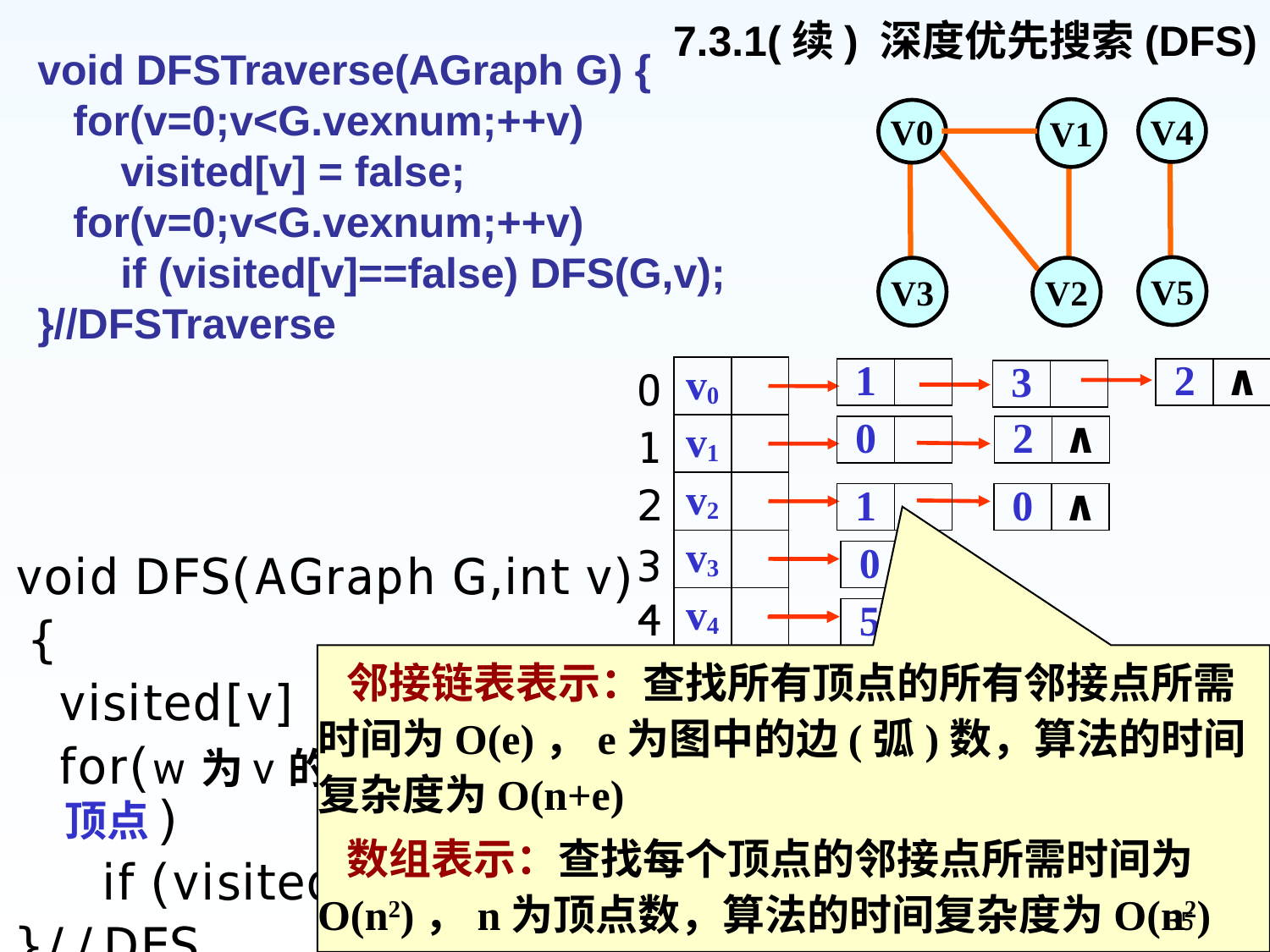

7.3.1(续) 深度优先搜索(DFS)
void DFSTraverse(AGraph G) {
   for(v=0;v<G.vexnum;++v)
       visited[v] = false;
   for(v=0;v<G.vexnum;++v)
       if (visited[v]==false) DFS(G,v);
}//DFSTraverse
V1
V4
V0

V5
V3
V2
0
v0

1

2
∧
3

1
v1

0

2
∧

2
v2

1

0
∧

v3

3
0
∧

4
v4

5
∧

5
v5

4
∧

void DFS(AGraph G,int v)
 {
   visited[v] = true; printf(v);
   for(w为v的第一个邻接顶点; w存在 ; w取v的下一个邻接顶点)
      if (visited[w]==false) DFS(G,w);
}//DFS
  邻接链表表示：查找所有顶点的所有邻接点所需时间为O(e)，e为图中的边(弧)数，算法的时间复杂度为O(n+e)
  数组表示：查找每个顶点的邻接点所需时间为O(n2)，n为顶点数，算法的时间复杂度为O(n2)
35